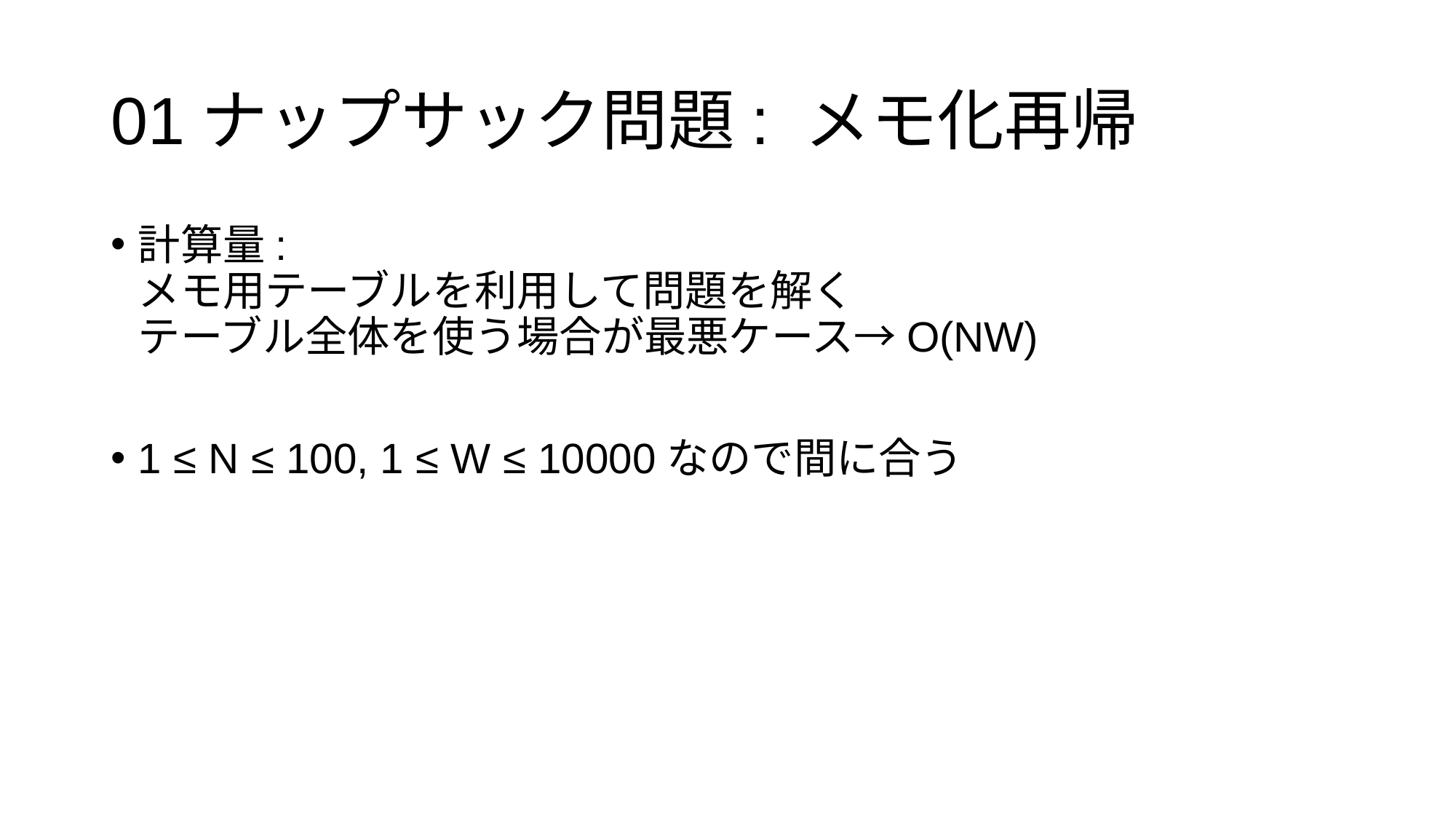

# 01ナップサック問題: メモ化再帰
計算量:
メモ用テーブルを利用して問題を解く
テーブル全体を使う場合が最悪ケース→O(NW)

1 ≤ N ≤ 100, 1 ≤ W ≤ 10000なので間に合う